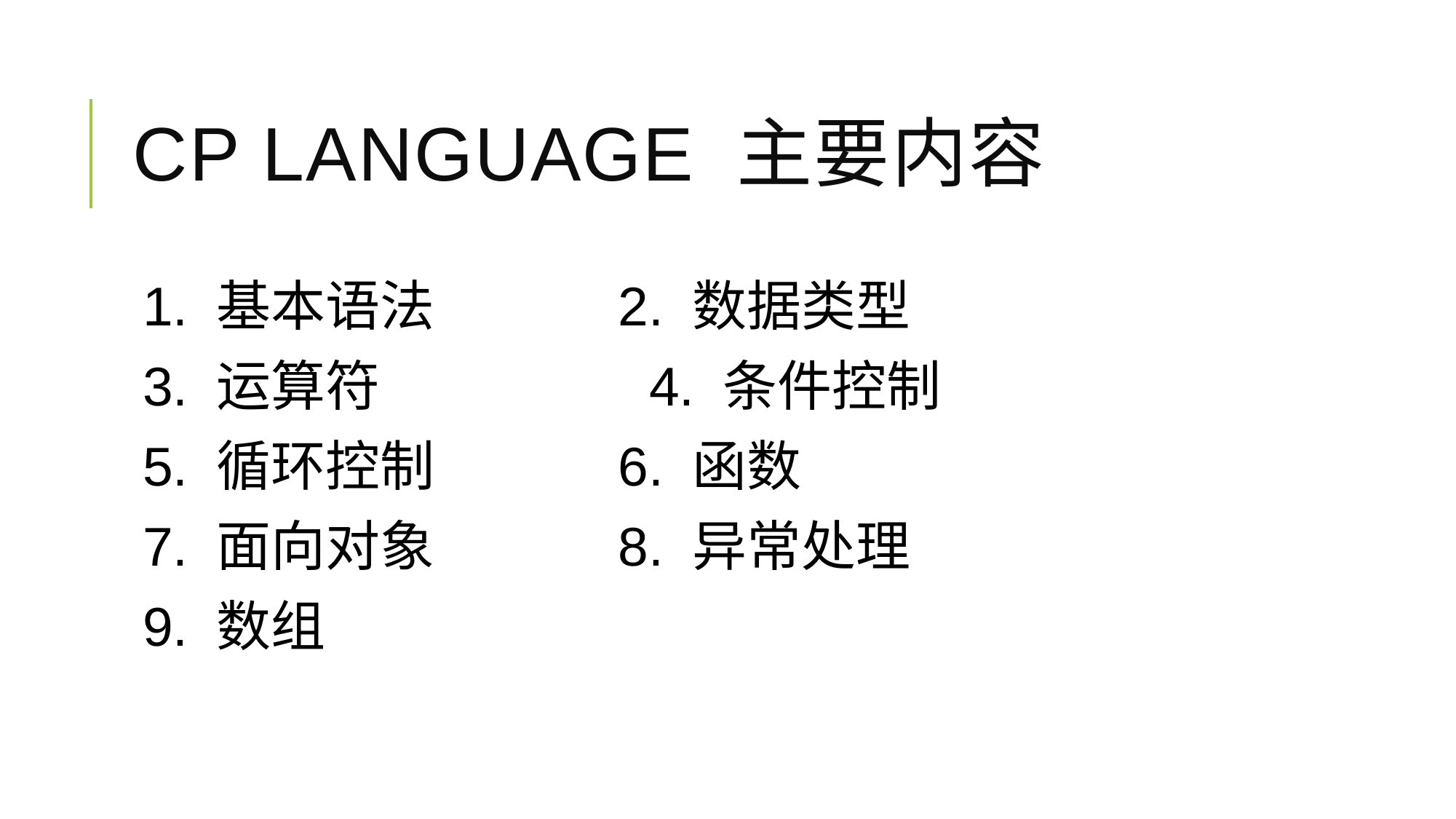

# CP LanGuage 主要内容
1. 基本语法              2. 数据类型
3. 运算符          	     4. 条件控制
5. 循环控制              6. 函数
7. 面向对象              8. 异常处理
9. 数组